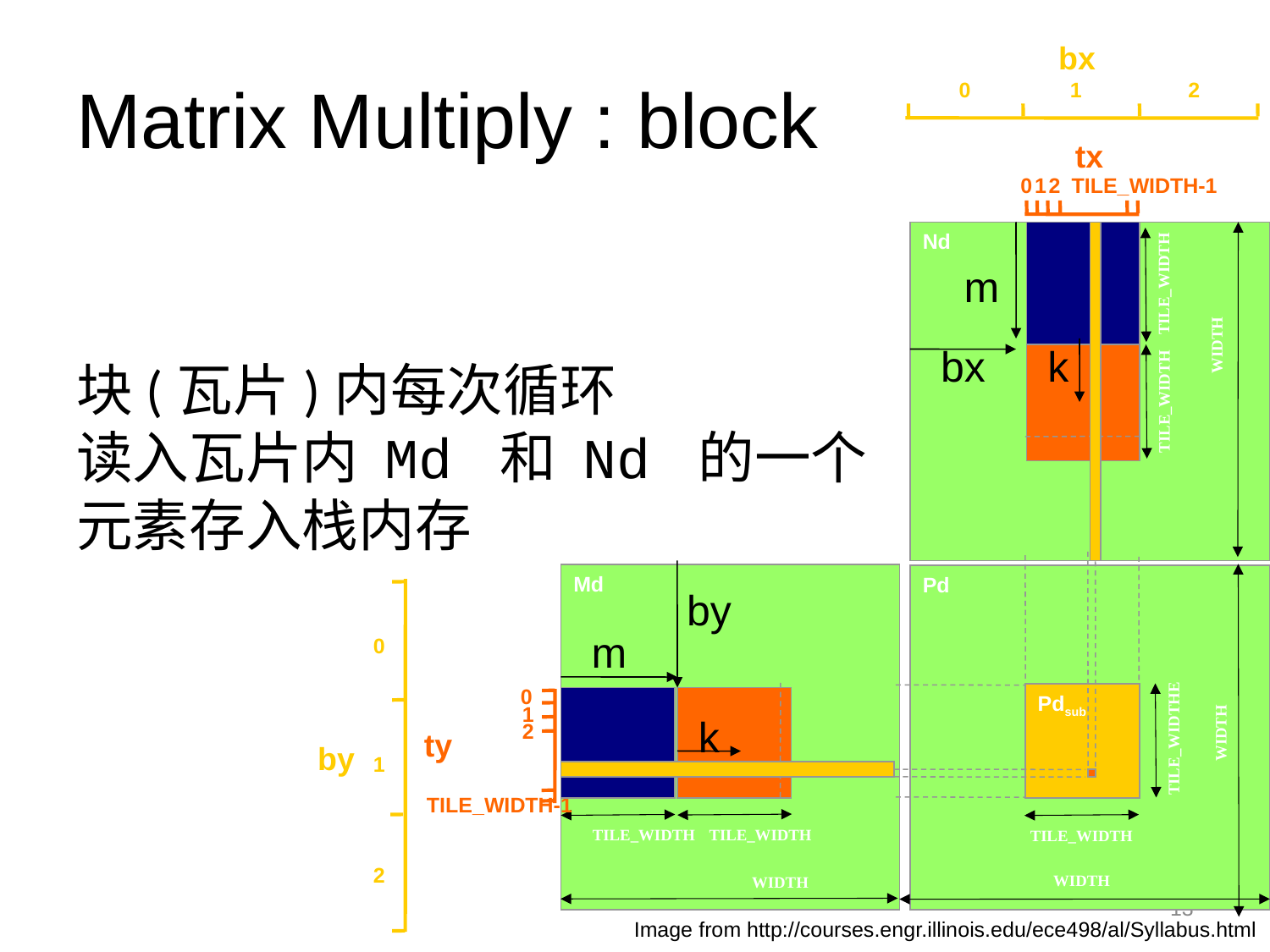

Matrix Multiply : block
bx
0
1
2

tx
TILE_WIDTH-1
0
1
2

Nd

TILE_WIDTH

WIDTH

TILE_WIDTH

Md
Pd

0
0

Pdsub

1

2

ty
WIDTH

TILE_WIDTHE

by
1

TILE_WIDTH-1

TILE_WIDTH
TILE_WIDTH
TILE_WIDTH
2
WIDTH
WIDTH

块(瓦片)内每次循环
读入瓦片内 Md 和 Nd 的一个元素存入栈内存

m
bx
k

by
m

k

13
Image from http://courses.engr.illinois.edu/ece498/al/Syllabus.html